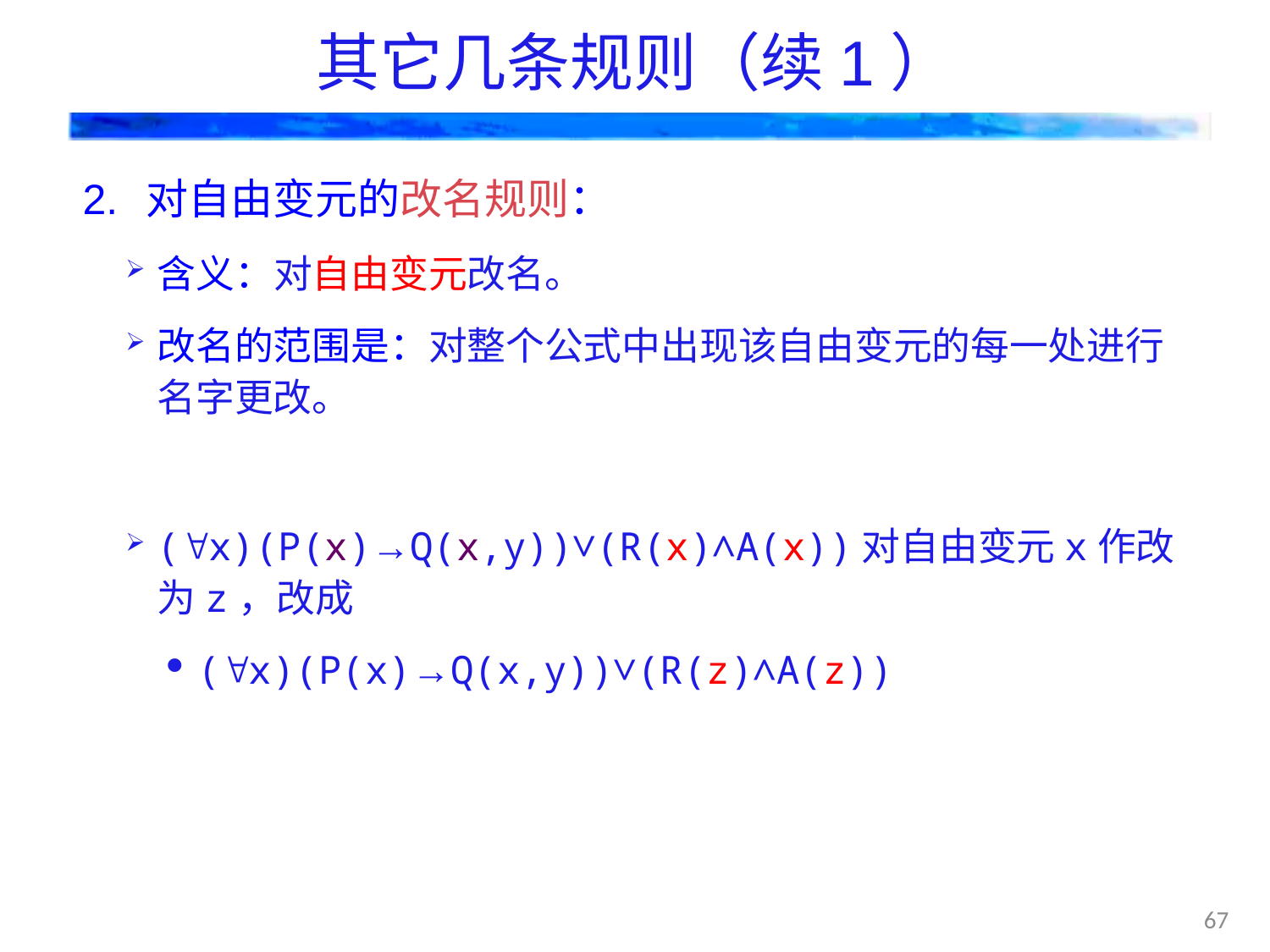

# 其它几条规则（续1）
对自由变元的改名规则：
含义：对自由变元改名。
改名的范围是：对整个公式中出现该自由变元的每一处进行名字更改。

(∀x)(P(x)→Q(x,y))∨(R(x)∧A(x))对自由变元x作改为z，改成
(∀x)(P(x)→Q(x,y))∨(R(z)∧A(z))
67